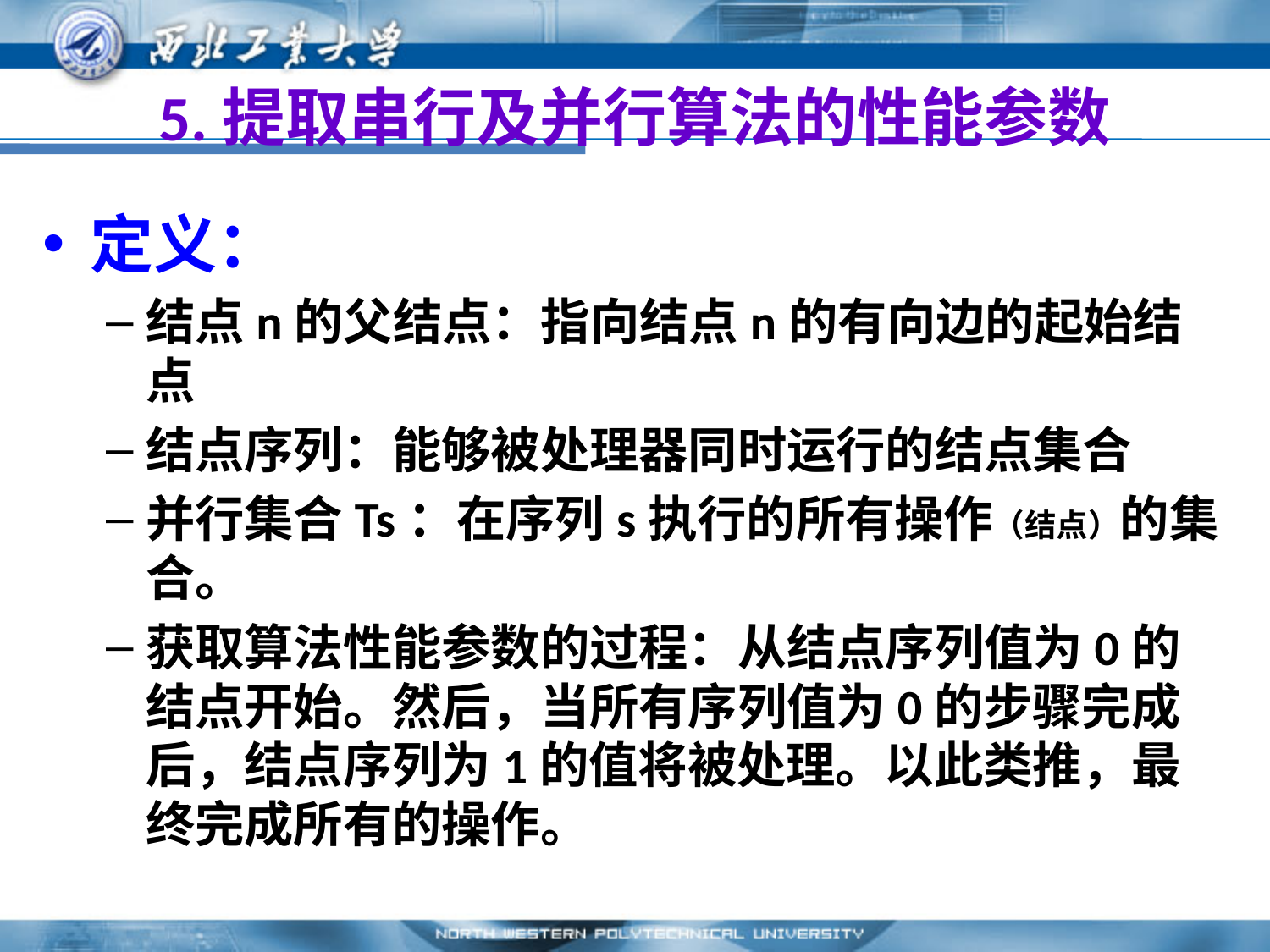

# 5.提取串行及并行算法的性能参数
定义：
结点n的父结点：指向结点n的有向边的起始结点
结点序列：能够被处理器同时运行的结点集合
并行集合Ts：在序列s执行的所有操作（结点）的集合。
获取算法性能参数的过程：从结点序列值为0的结点开始。然后，当所有序列值为0的步骤完成后，结点序列为1的值将被处理。以此类推，最终完成所有的操作。